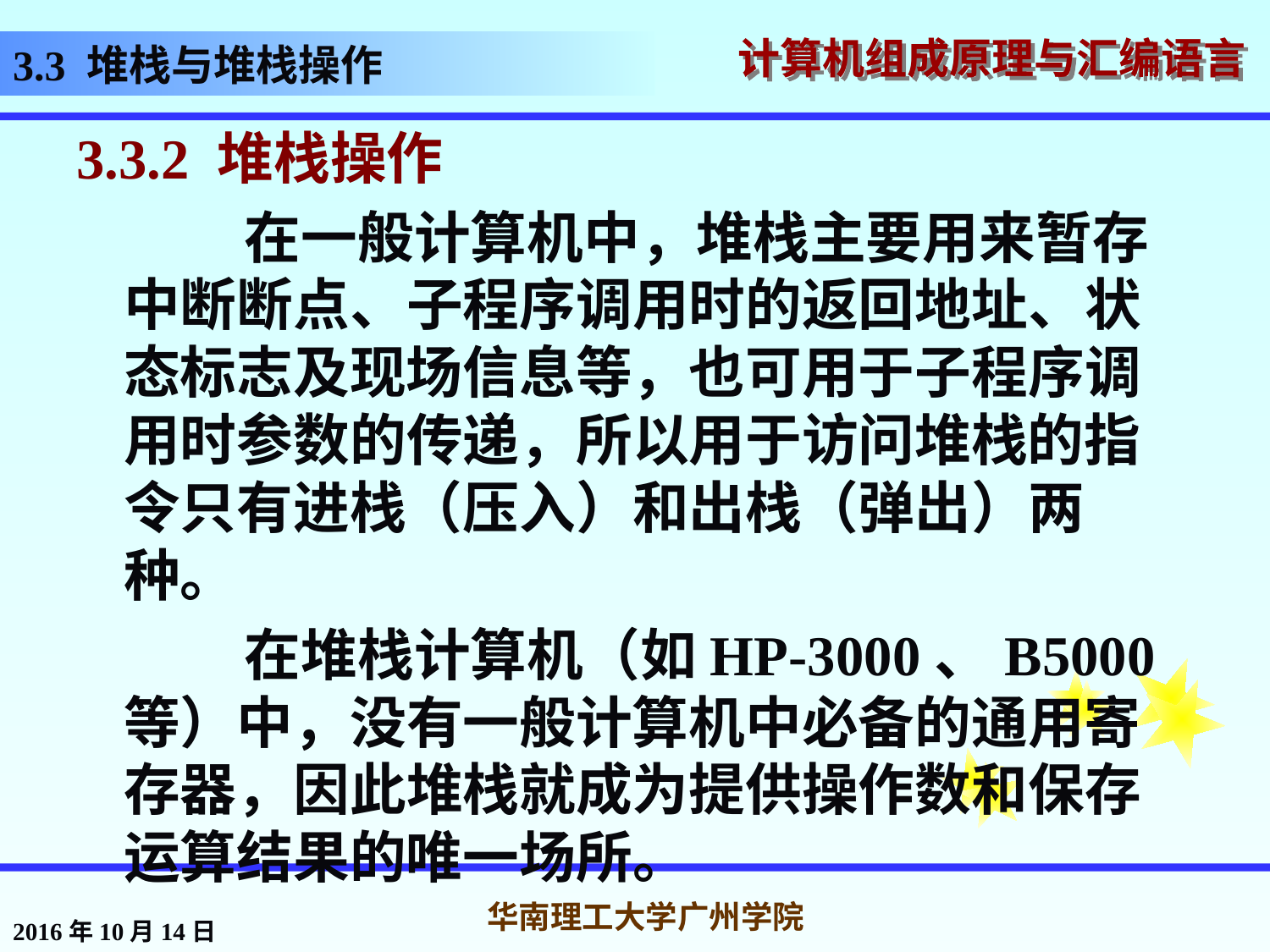

3.3 堆栈与堆栈操作
3.3.2 堆栈操作
            在一般计算机中，堆栈主要用来暂存中断断点、子程序调用时的返回地址、状态标志及现场信息等，也可用于子程序调用时参数的传递，所以用于访问堆栈的指令只有进栈（压入）和出栈（弹出）两种。
            在堆栈计算机（如HP-3000、B5000等）中，没有一般计算机中必备的通用寄存器，因此堆栈就成为提供操作数和保存运算结果的唯一场所。
2016年10月14日
华南理工大学广州学院